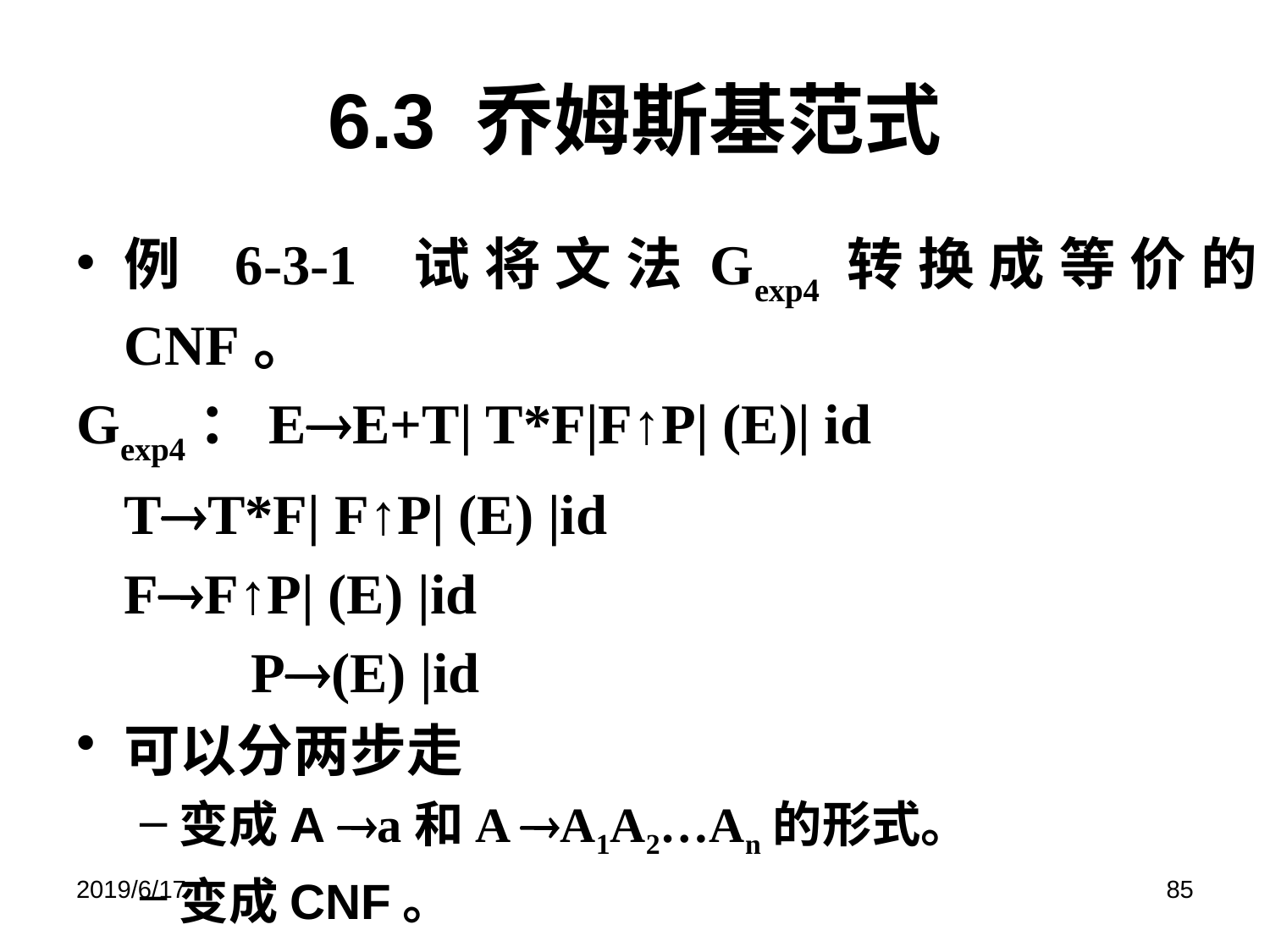

# 6.3 乔姆斯基范式
例 6-3-1 试将文法Gexp4转换成等价的 CNF。
Gexp4：E→E+T| T*F|F↑P| (E)| id
	T→T*F| F↑P| (E) |id
	F→F↑P| (E) |id
		P→(E) |id
可以分两步走
变成A →a和A →A1A2…An的形式。
变成CNF。
2019/6/17
85